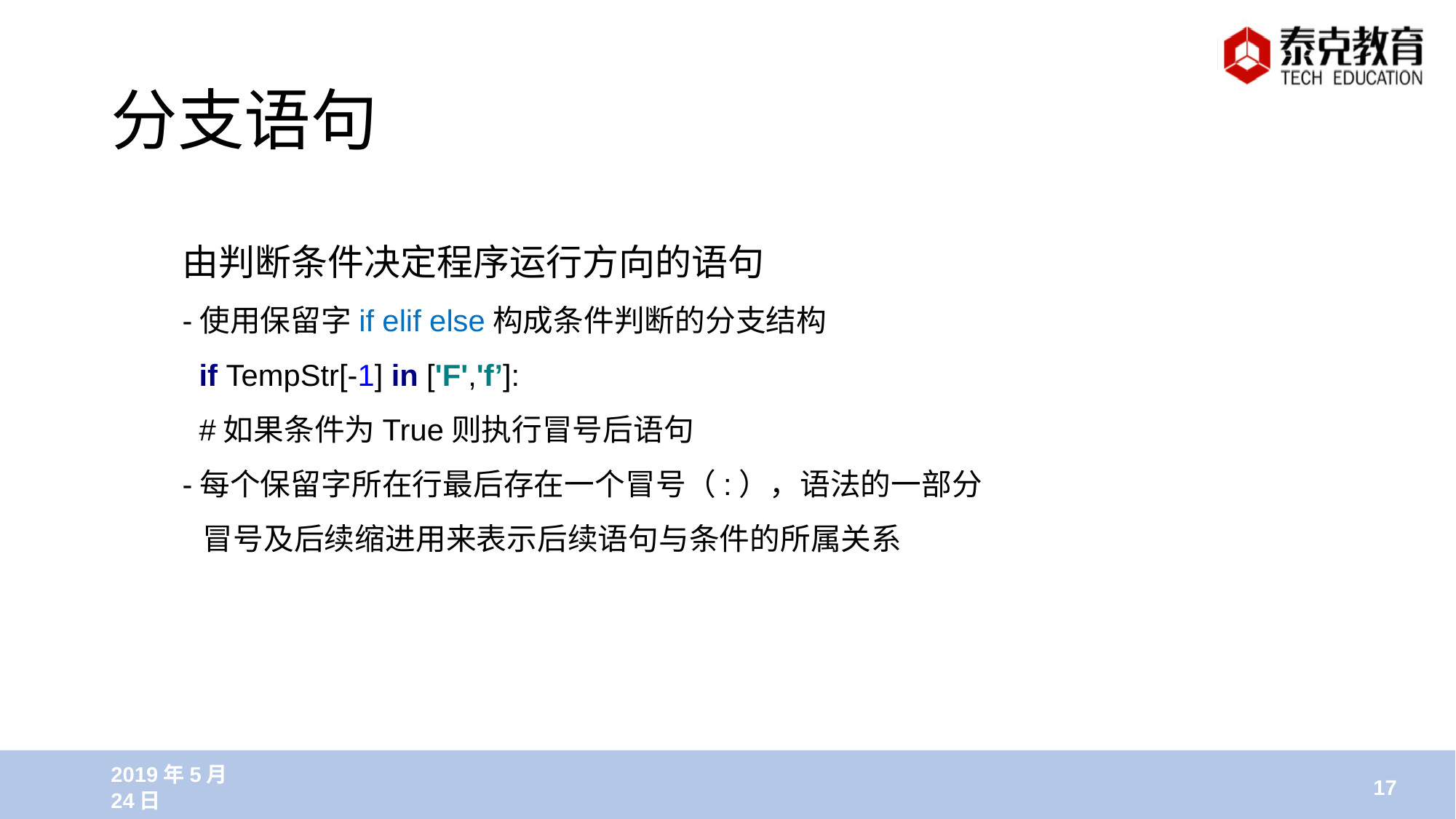

# 分支语句
由判断条件决定程序运行方向的语句
-使用保留字if elif else构成条件判断的分支结构
  if TempStr[-1] in ['F','f’]:
  #如果条件为True则执行冒号后语句
-每个保留字所在行最后存在一个冒号（:），语法的一部分
  冒号及后续缩进用来表示后续语句与条件的所属关系
2019年5月24日
17